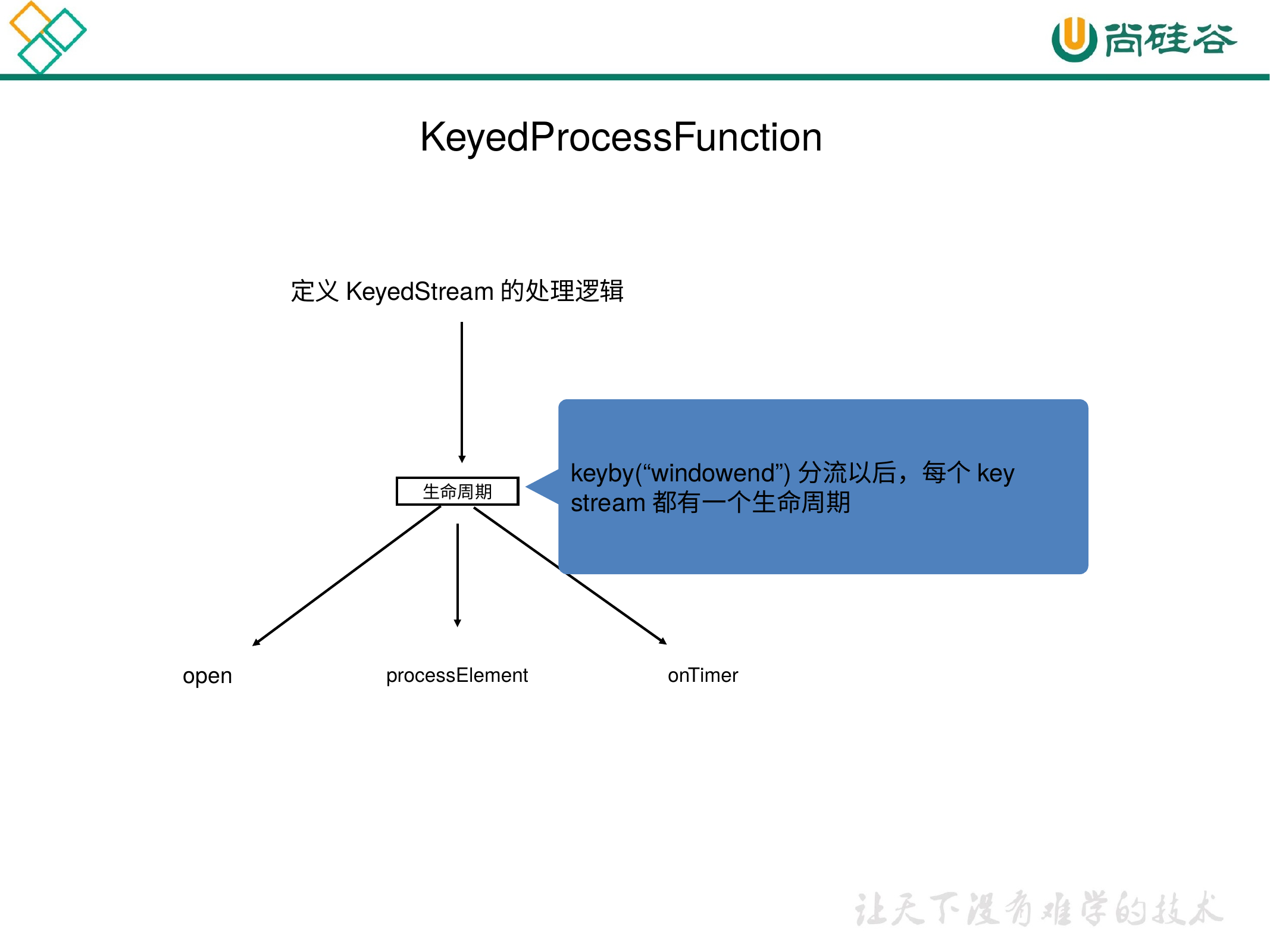

KeyedProcessFunction
定义KeyedStream的处理逻辑

keyby(“windowend”)分流以后，每个key stream都有一个生命周期
生命周期

open
processElement
onTimer